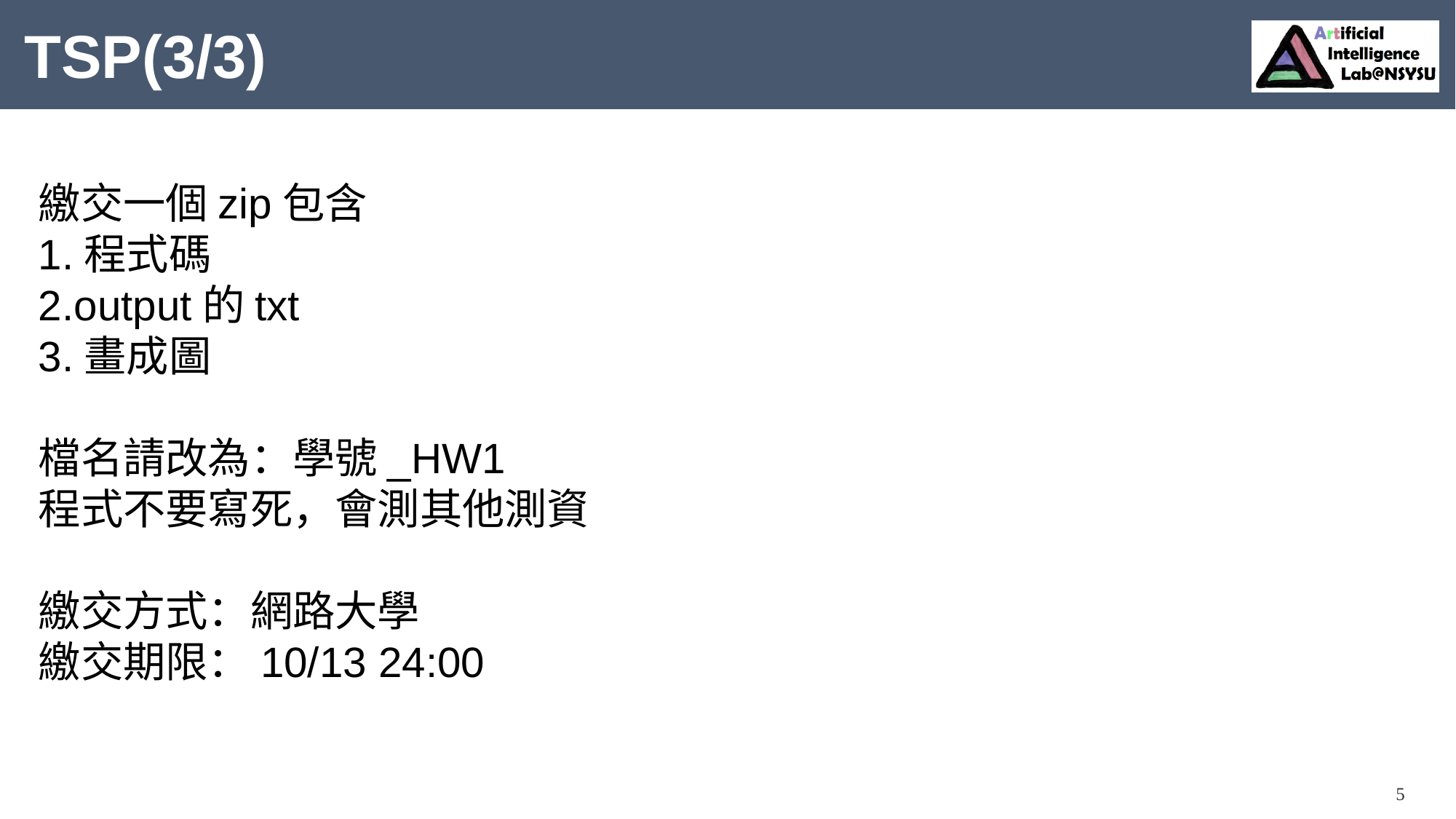

# TSP(3/3)
繳交一個zip包含
1.程式碼
2.output的txt
3.畫成圖

檔名請改為：學號_HW1
程式不要寫死，會測其他測資

繳交方式：網路大學
繳交期限：10/13 24:00

5